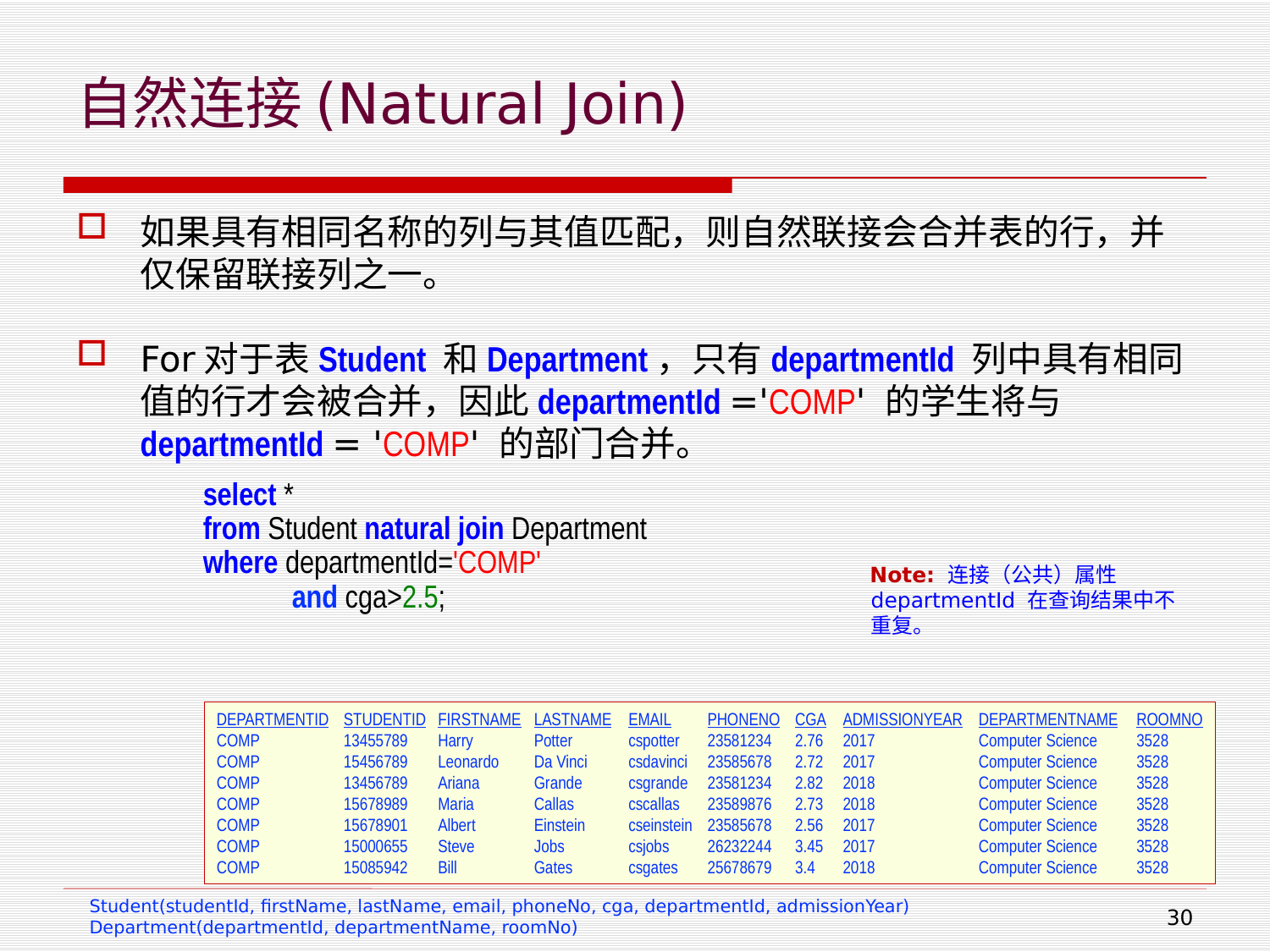

# 自然连接(Natural Join)
如果具有相同名称的列与其值匹配，则自然联接会合并表的行，并仅保留联接列之一。
For对于表Student 和Department，只有departmentId 列中具有相同值的行才会被合并，因此departmentId ='COMP' 的学生将与departmentId = 'COMP' 的部门合并。
select *
from Student natural join Department
where departmentId='COMP'
and cga>2.5;
Note: 连接（公共）属性 departmentId 在查询结果中不重复。
DEPARTMENTID	STUDENTID	FIRSTNAME	LASTNAME	EMAIL	PHONENO	CGA	ADMISSIONYEAR	DEPARTMENTNAME	ROOMNO
COMP	13455789	Harry	Potter	cspotter	23581234	2.76	2017	Computer Science	3528
COMP	15456789	Leonardo	Da Vinci	csdavinci	23585678	2.72	2017	Computer Science	3528
COMP	13456789	Ariana	Grande	csgrande	23581234	2.82	2018	Computer Science	3528
COMP	15678989	Maria	Callas	cscallas	23589876	2.73	2018	Computer Science	3528
COMP	15678901	Albert	Einstein	cseinstein	23585678	2.56	2017	Computer Science	3528
COMP	15000655	Steve	Jobs	csjobs	26232244	3.45	2017	Computer Science	3528
COMP	15085942	Bill	Gates	csgates	25678679	3.4	2018	Computer Science	3528
Student(studentId, firstName, lastName, email, phoneNo, cga, departmentId, admissionYear)
Department(departmentId, departmentName, roomNo)
30